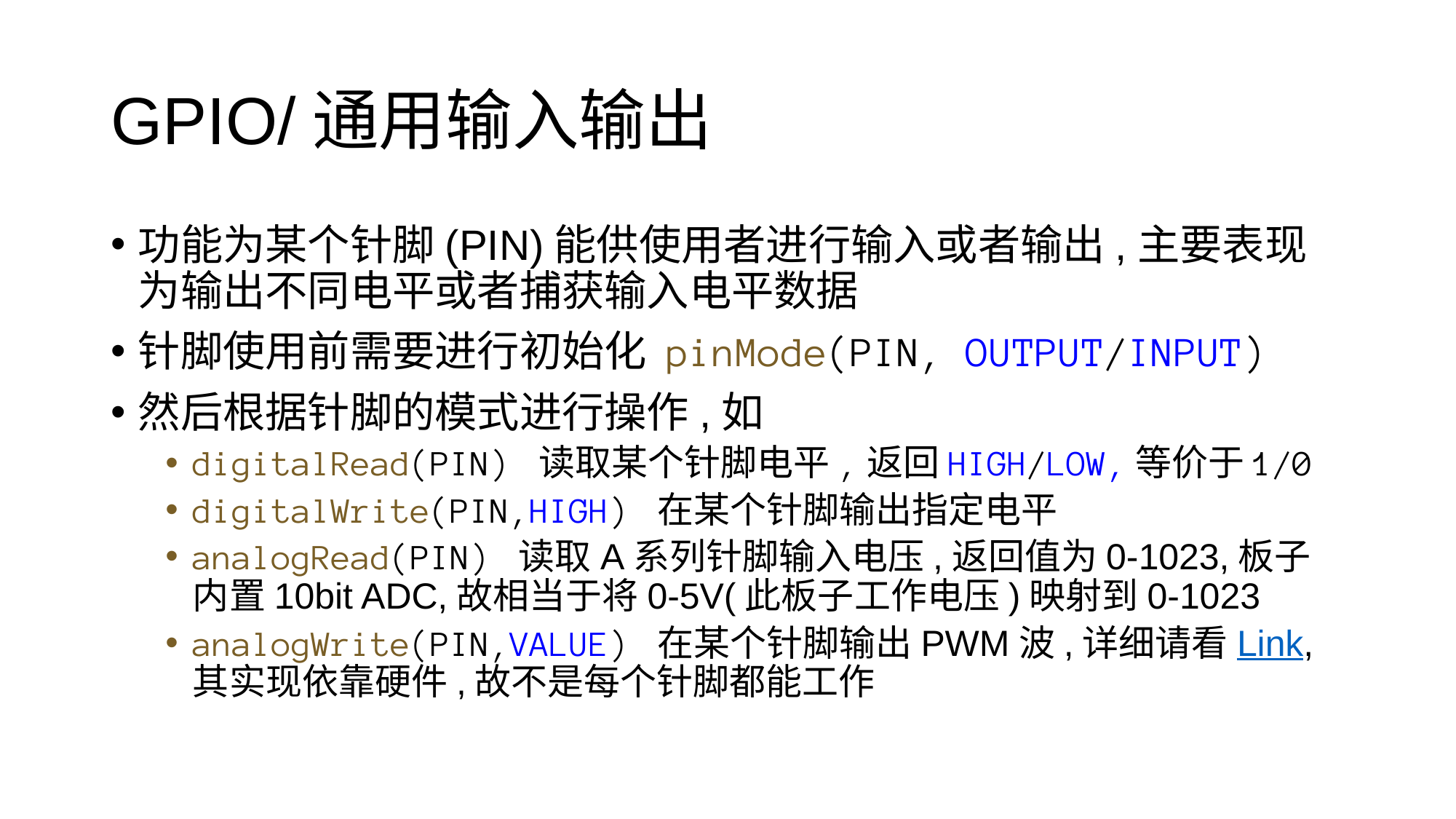

# GPIO/通用输入输出
功能为某个针脚(PIN)能供使用者进行输入或者输出,主要表现为输出不同电平或者捕获输入电平数据
针脚使用前需要进行初始化 pinMode(PIN, OUTPUT/INPUT)
然后根据针脚的模式进行操作,如
digitalRead(PIN) 读取某个针脚电平,返回HIGH/LOW,等价于1/0
digitalWrite(PIN,HIGH) 在某个针脚输出指定电平
analogRead(PIN) 读取A系列针脚输入电压,返回值为0-1023,板子内置10bit ADC,故相当于将0-5V(此板子工作电压)映射到0-1023
analogWrite(PIN,VALUE) 在某个针脚输出PWM波,详细请看Link,其实现依靠硬件,故不是每个针脚都能工作